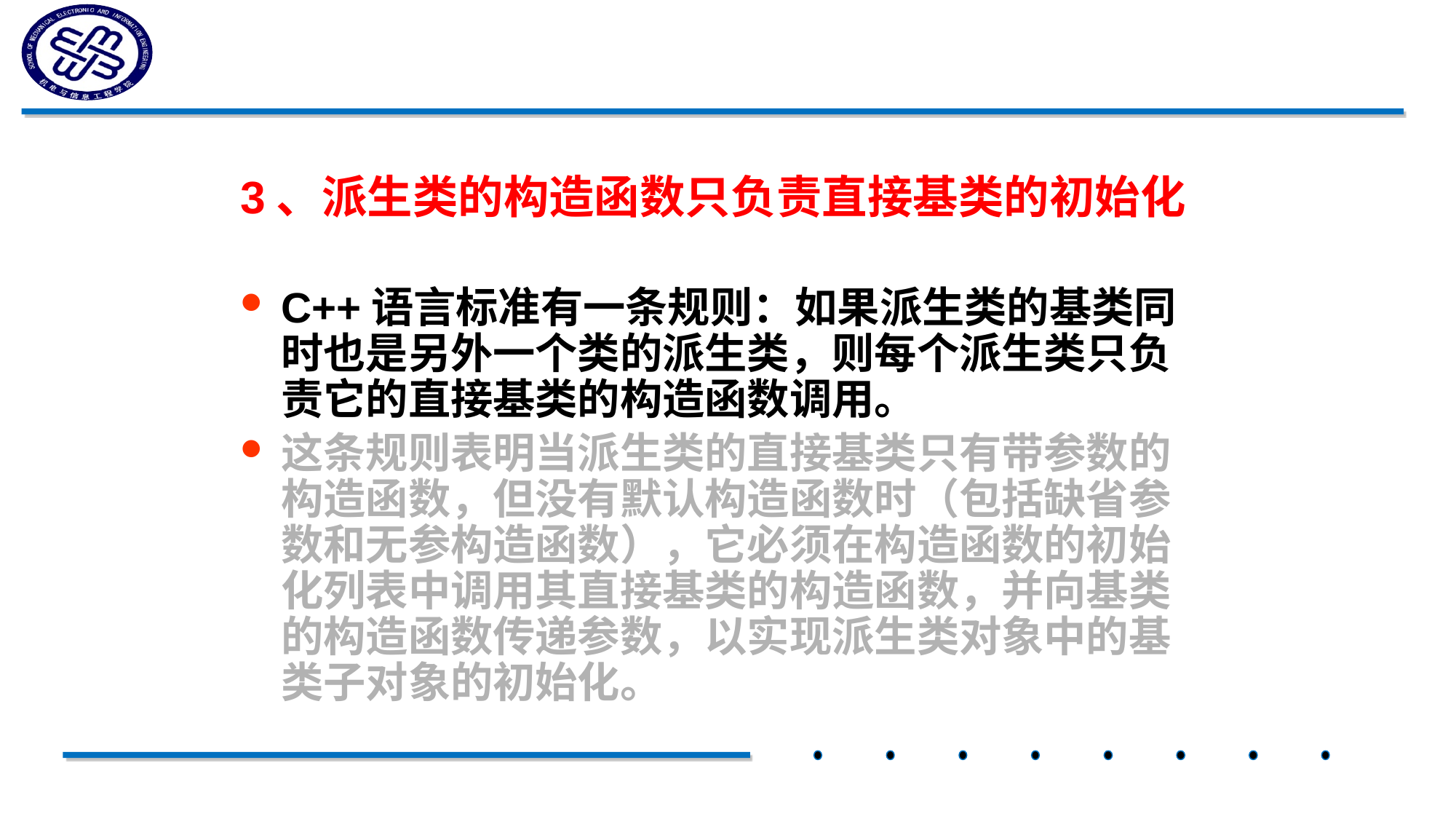

3、派生类的构造函数只负责直接基类的初始化

C++语言标准有一条规则：如果派生类的基类同时也是另外一个类的派生类，则每个派生类只负责它的直接基类的构造函数调用。
这条规则表明当派生类的直接基类只有带参数的构造函数，但没有默认构造函数时（包括缺省参数和无参构造函数），它必须在构造函数的初始化列表中调用其直接基类的构造函数，并向基类的构造函数传递参数，以实现派生类对象中的基类子对象的初始化。